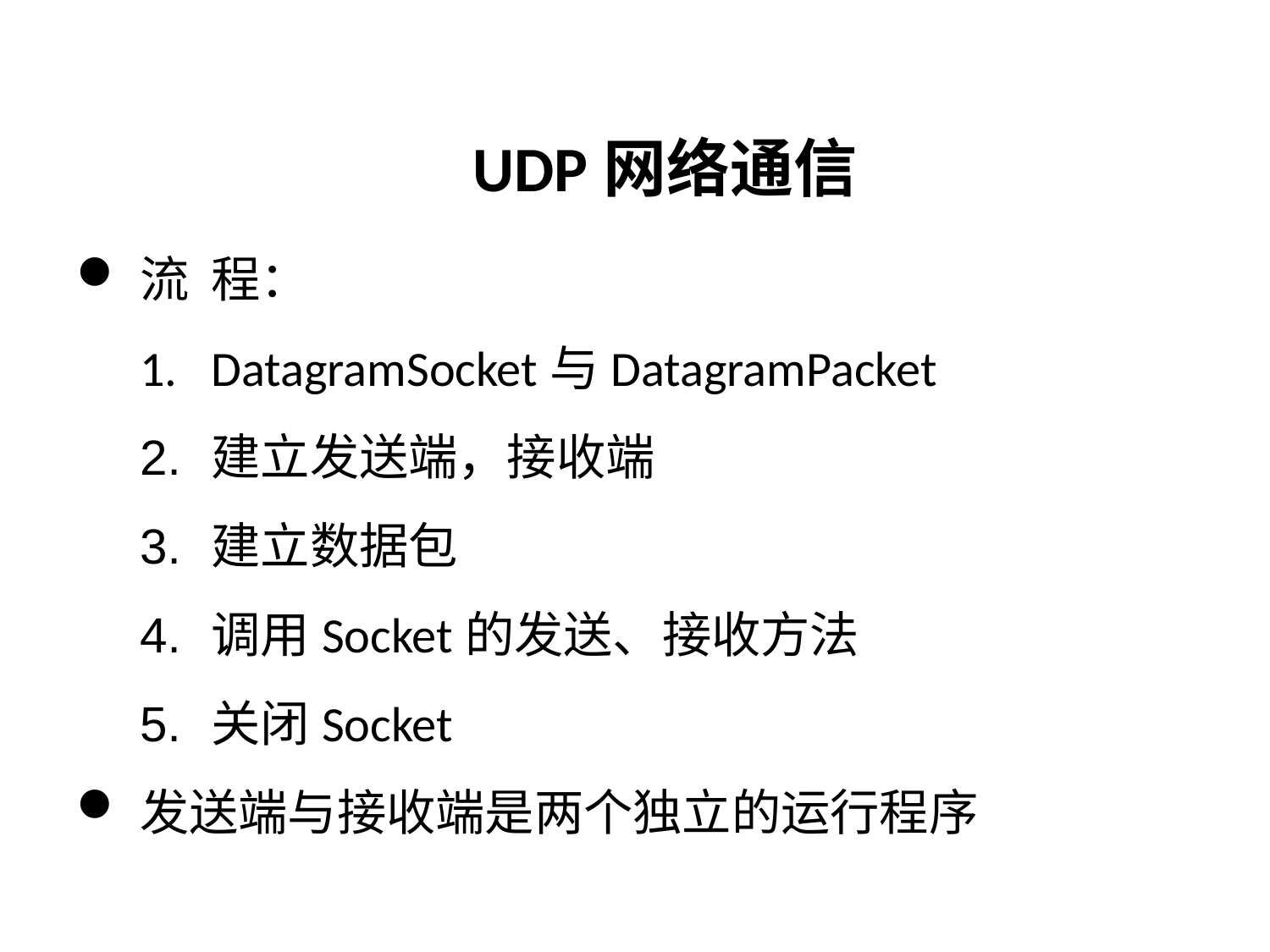

# UDP网络通信
流  程：
DatagramSocket与DatagramPacket
建立发送端，接收端
建立数据包
调用Socket的发送、接收方法
关闭Socket
发送端与接收端是两个独立的运行程序